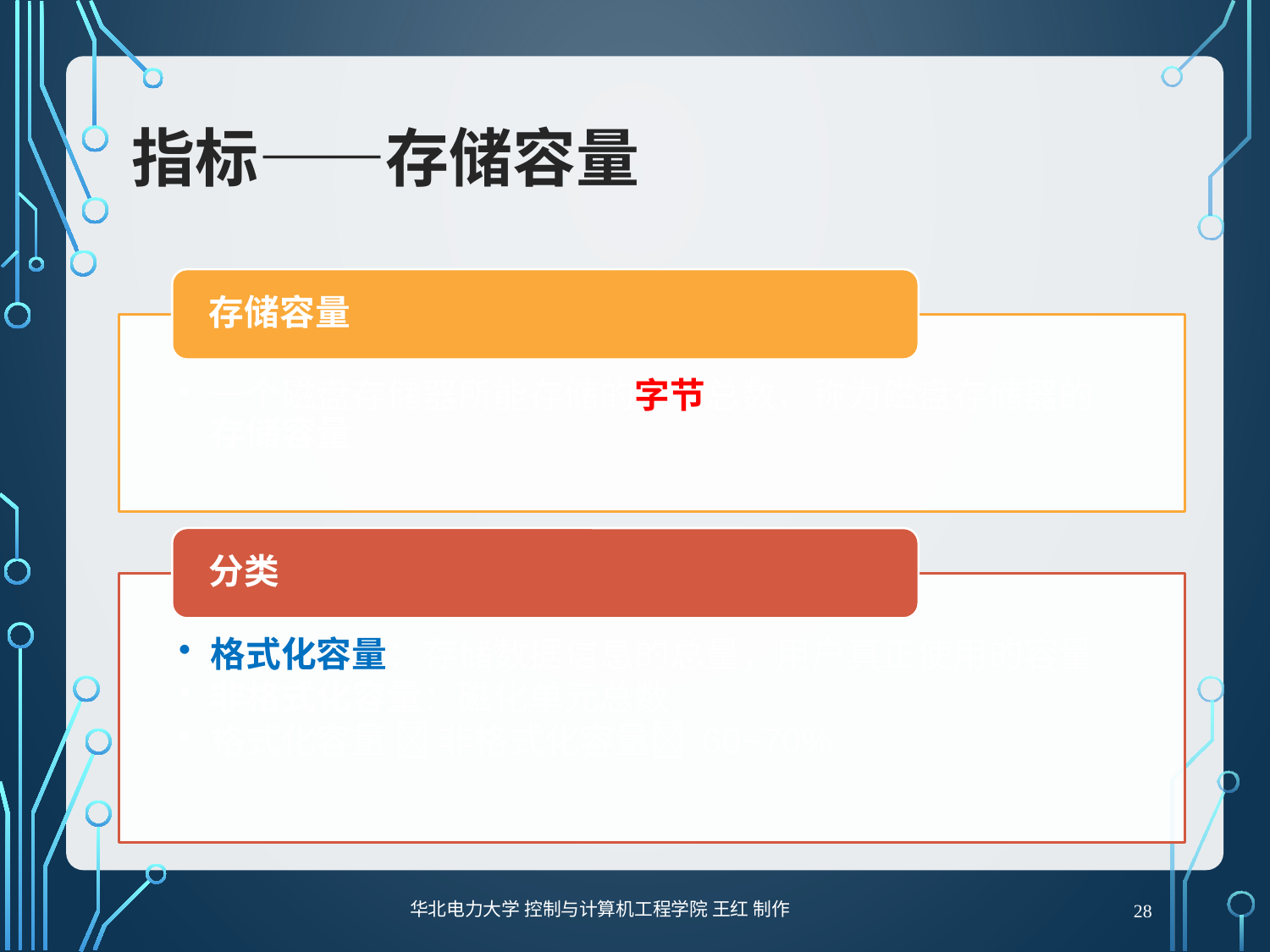

# 指标——存储容量
一个磁盘存储器所能存储的字节总数，称为磁盘存储器的存储容量
存储容量
格式化容量：存储数据信息的总量，用户真正使用的容量
非格式化容量：磁化单元总数
格式化容量 ≈ 非格式化容量× 60~70%
分类
28
华北电力大学 控制与计算机工程学院 王红 制作